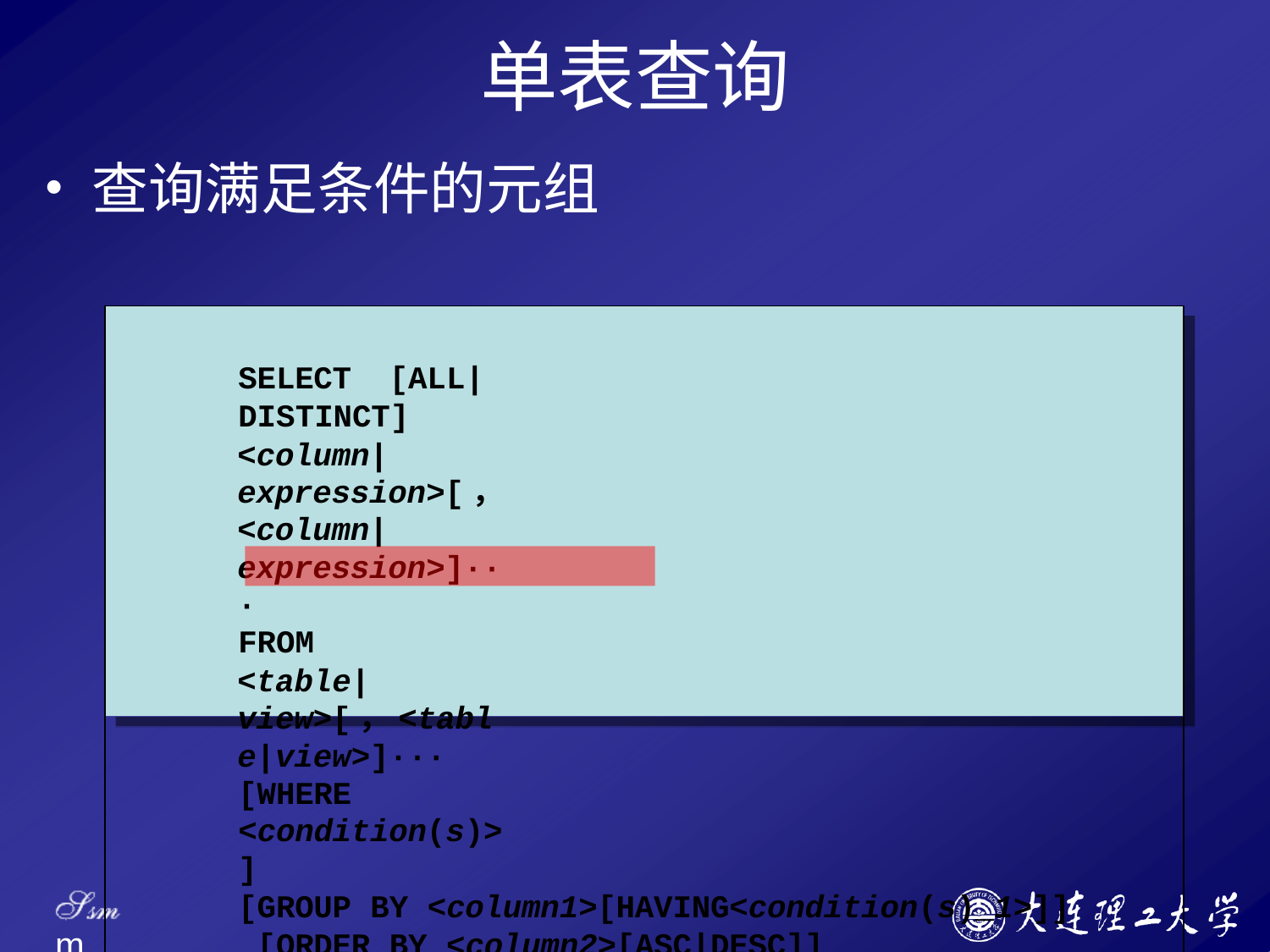

# 单表查询
查询满足条件的元组

SELECT  [ALL|DISTINCT]
<column|expression>[，<column|expression>]···
FROM
<table|view>[，<table|view>]···
[WHERE <condition(s)>]
[GROUP BY <column1>[HAVING<condition(s)_1>]]  [ORDER BY <column2>[ASC|DESC]]

Ssm